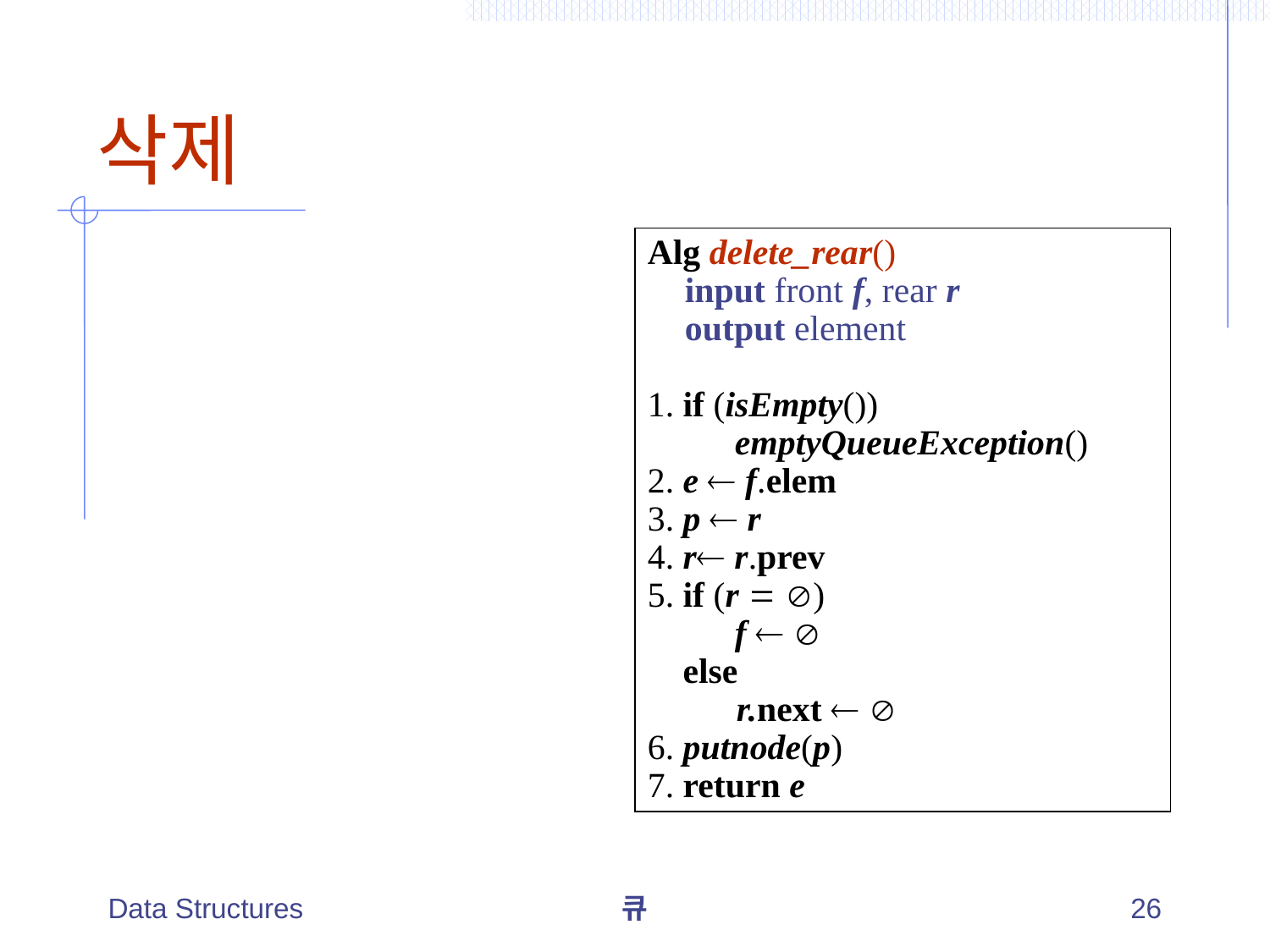

# 삭제
Alg delete_rear()
	input front f, rear r
	output element

1. if (isEmpty())
		emptyQueueException()
2. e ← f.elem
3. p ← r
4. r← r.prev
5. if (r = ∅)
		f ← ∅
    else
          r.next ← ∅
6. putnode(p)
7. return e
Data Structures
큐
26